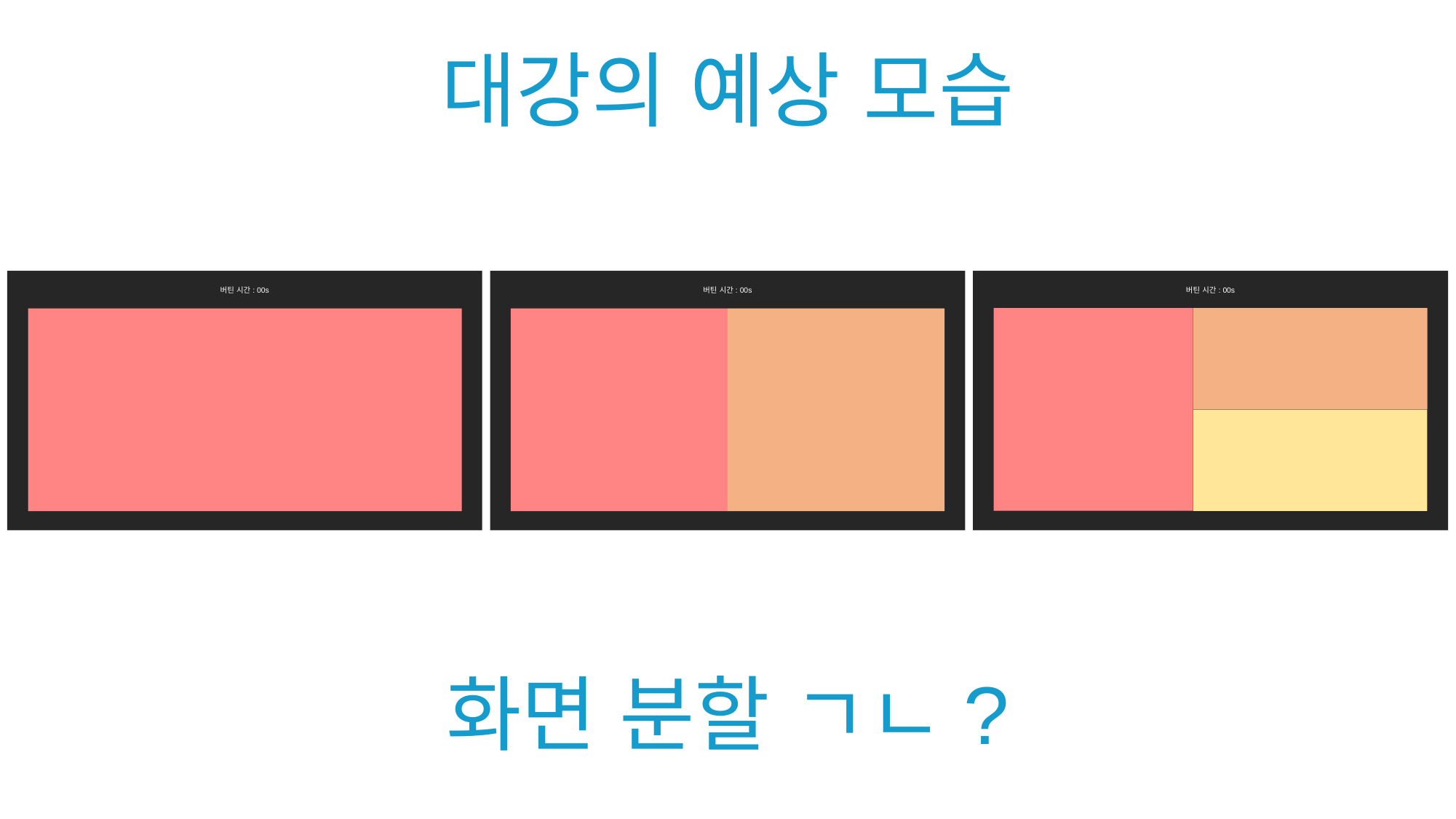

대강의 예상 모습

버틴 시간: 00s
버틴 시간: 00s
버틴 시간: 00s

화면 분할 ㄱㄴ?